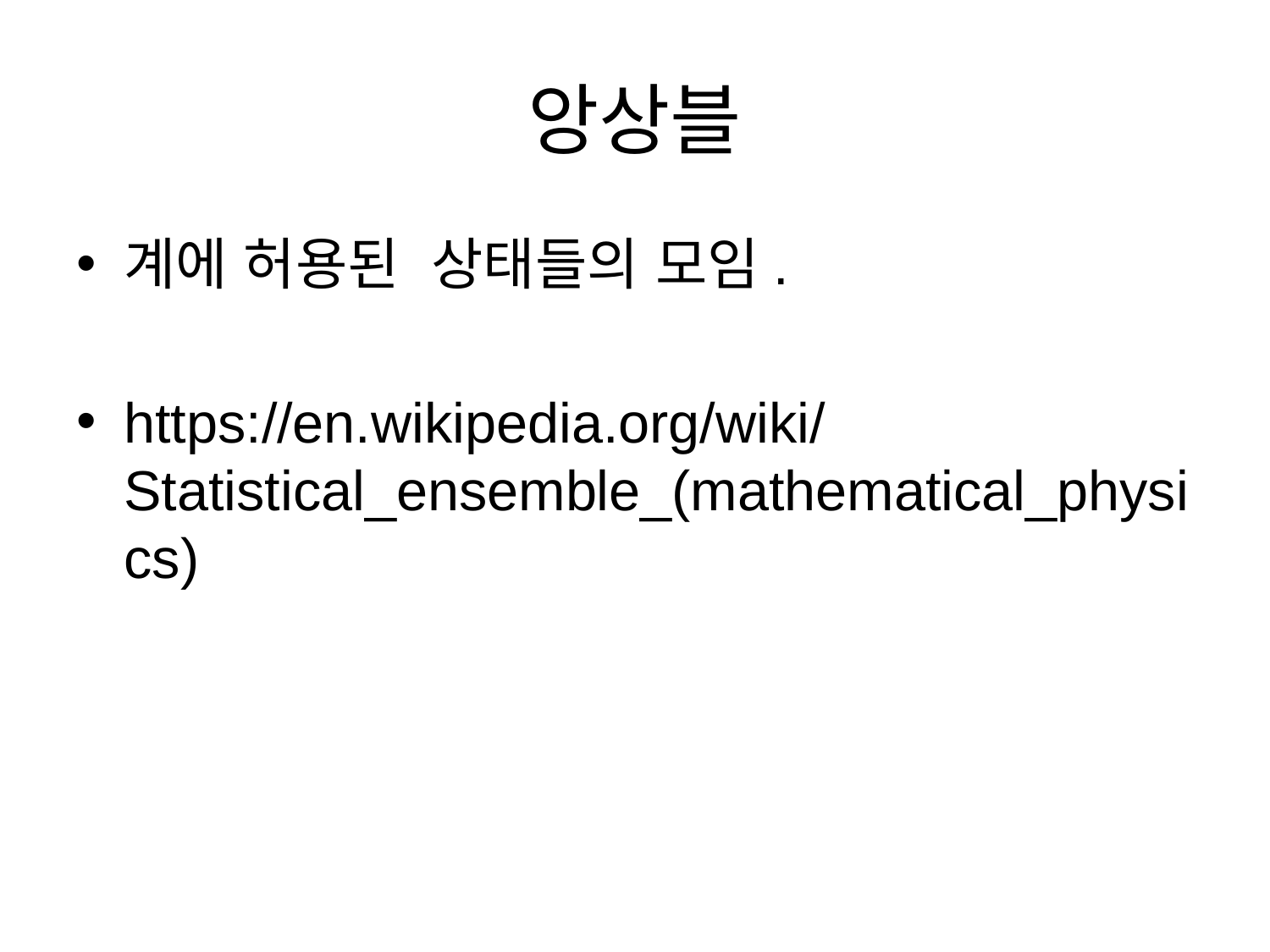

# 앙상블
계에 허용된  상태들의 모임.

https://en.wikipedia.org/wiki/Statistical_ensemble_(mathematical_physics)